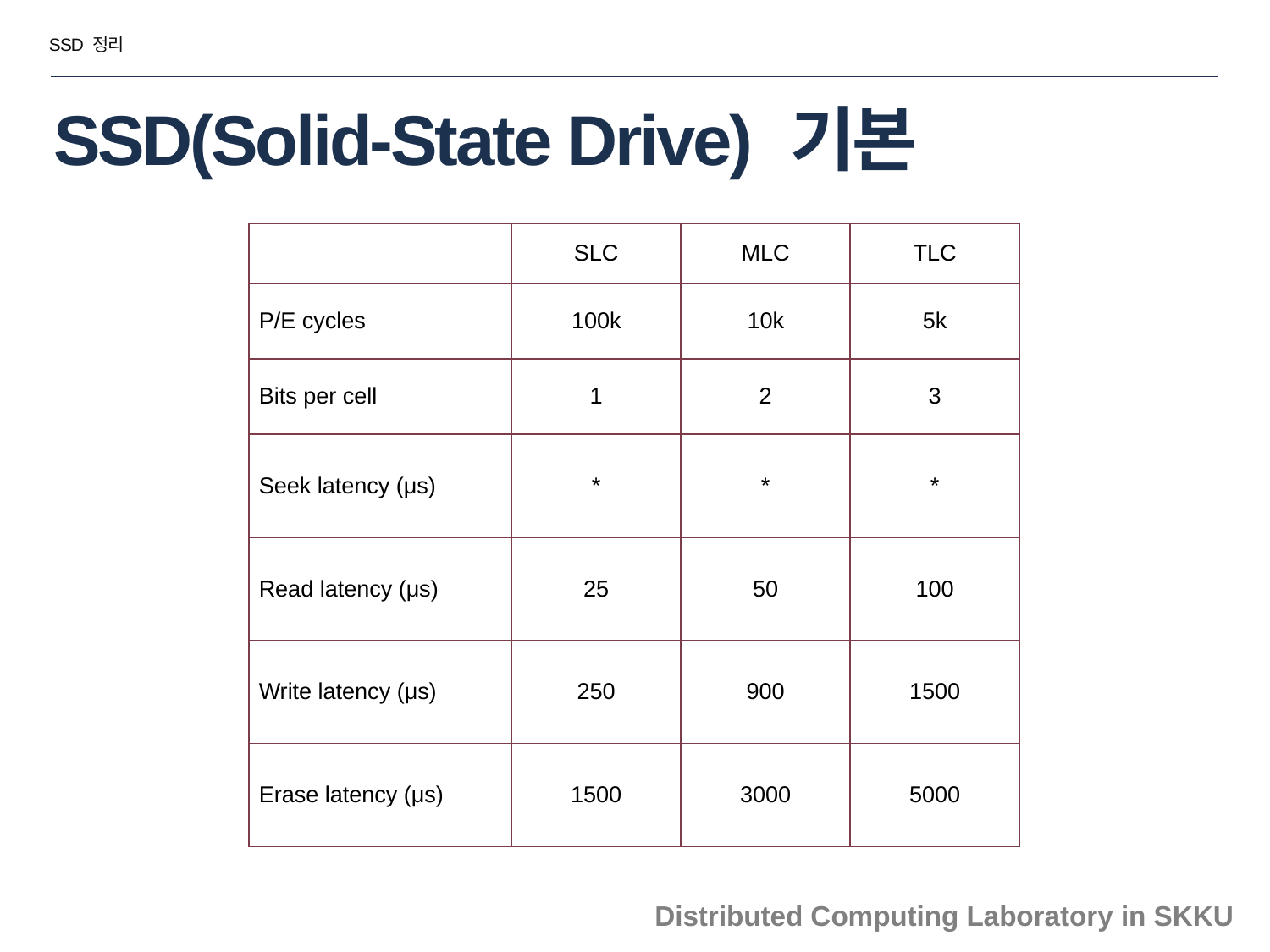

SSD 정리
# SSD(Solid-State Drive) 기본
|  | SLC | MLC | TLC |
| --- | --- | --- | --- |
| P/E cycles | 100k | 10k | 5k |
| Bits per cell | 1 | 2 | 3 |
| Seek latency (μs) | \* | \* | \* |
| Read latency (μs) | 25 | 50 | 100 |
| Write latency (μs) | 250 | 900 | 1500 |
| Erase latency (μs) | 1500 | 3000 | 5000 |
Distributed Computing Laboratory in SKKU